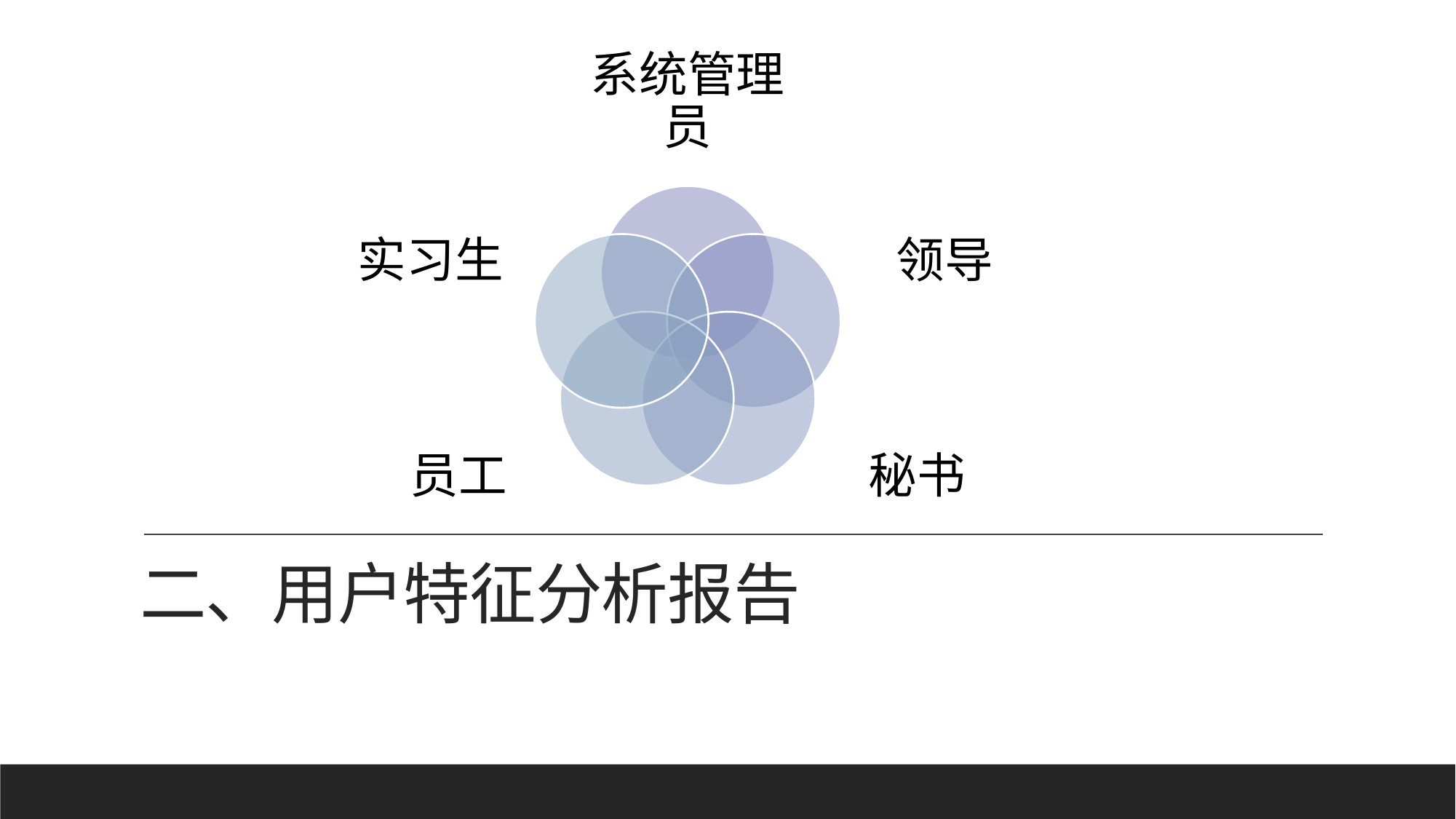

系统管理员
领导
秘书
员工
实习生
# 二、用户特征分析报告